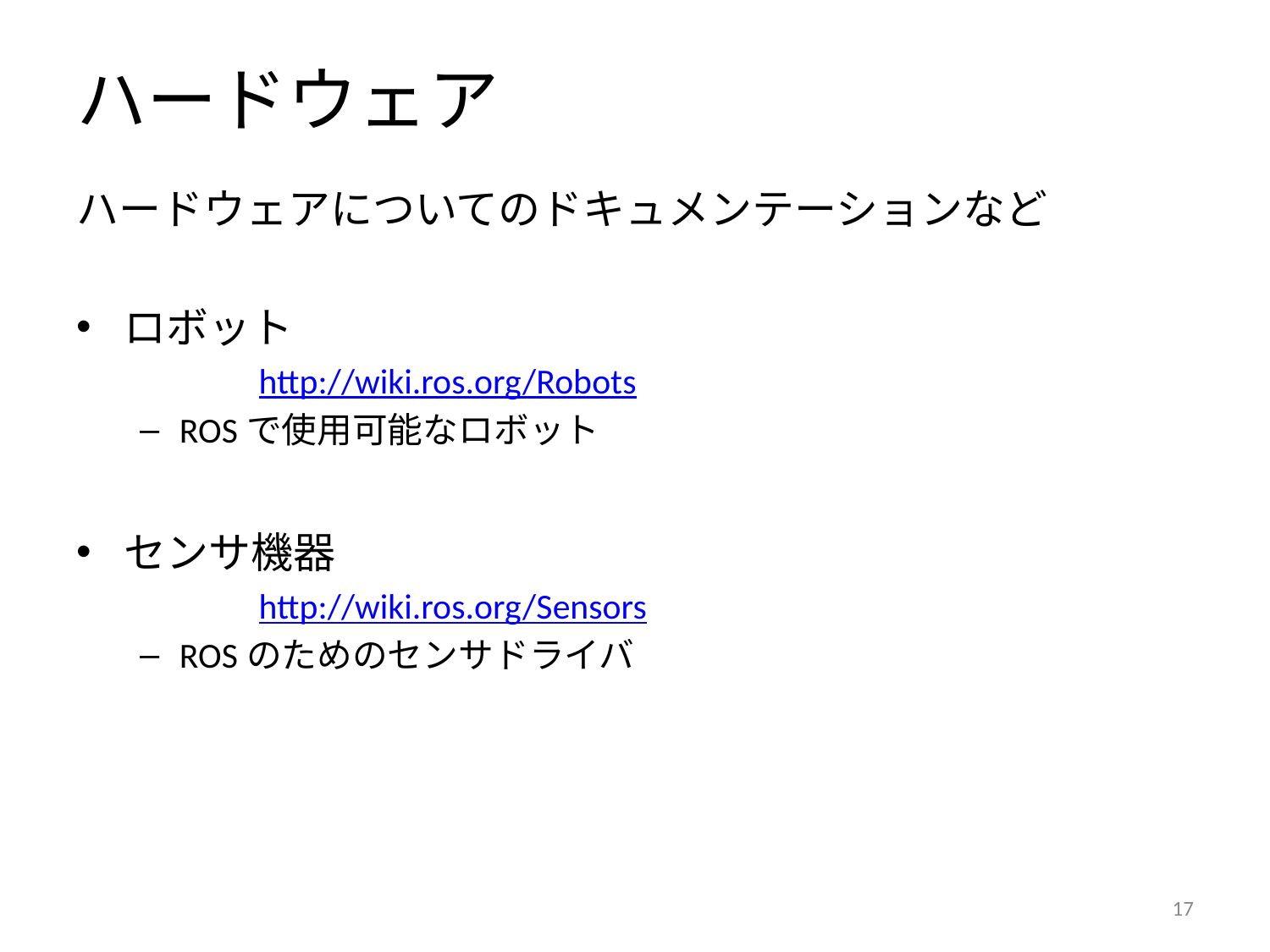

# ハードウェア
ハードウェアについてのドキュメンテーションなど

ロボット
	http://wiki.ros.org/Robots
ROSで使用可能なロボット

センサ機器
	http://wiki.ros.org/Sensors
ROSのためのセンサドライバ
17